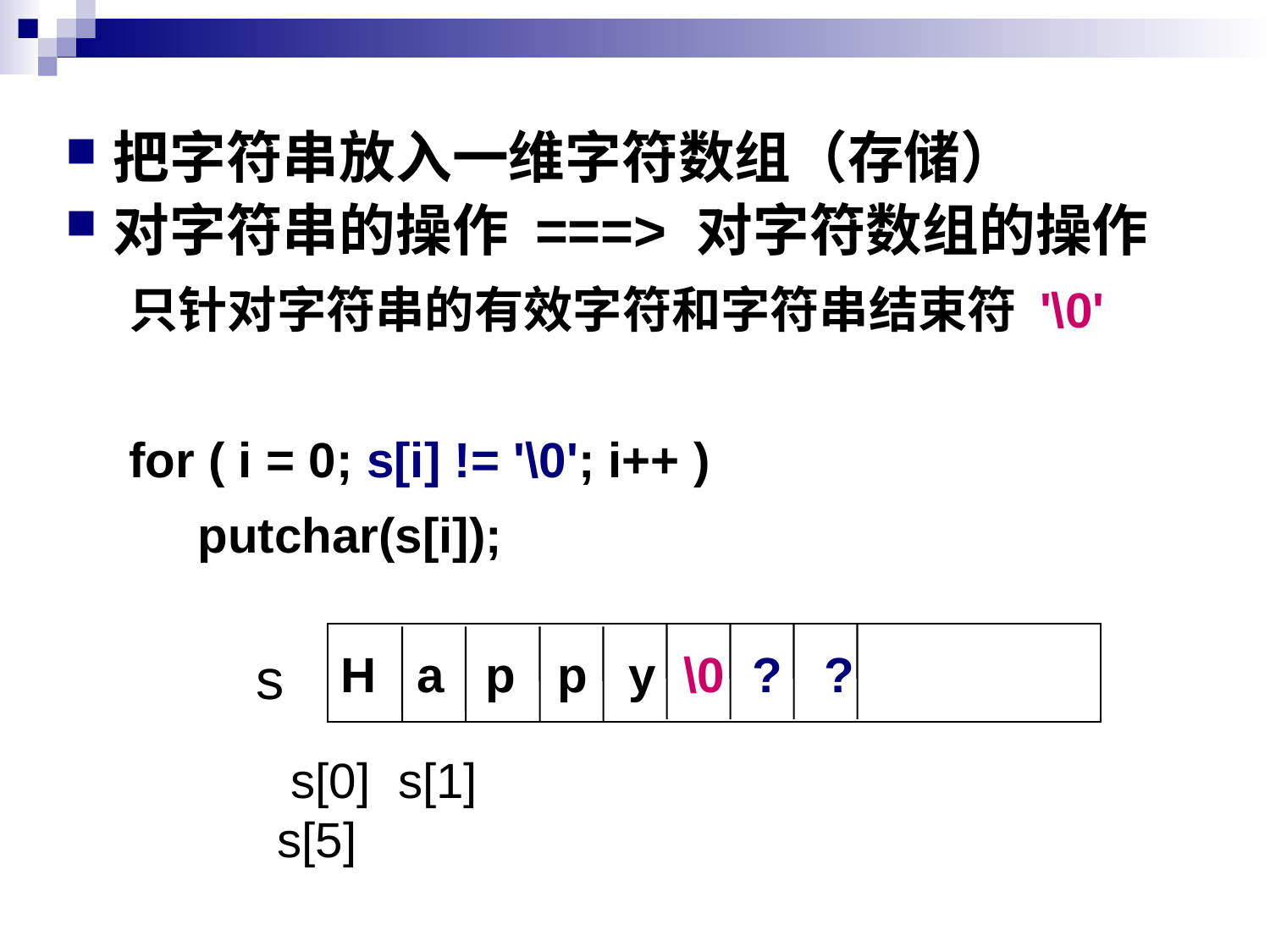

把字符串放入一维字符数组（存储）
对字符串的操作 ===> 对字符数组的操作
只针对字符串的有效字符和字符串结束符 '\0'

for ( i = 0; s[i] != '\0'; i++ )
     putchar(s[i]);

s
H   a   p   p   y  \0  ?   ?
 s[0]  s[1]              s[5]